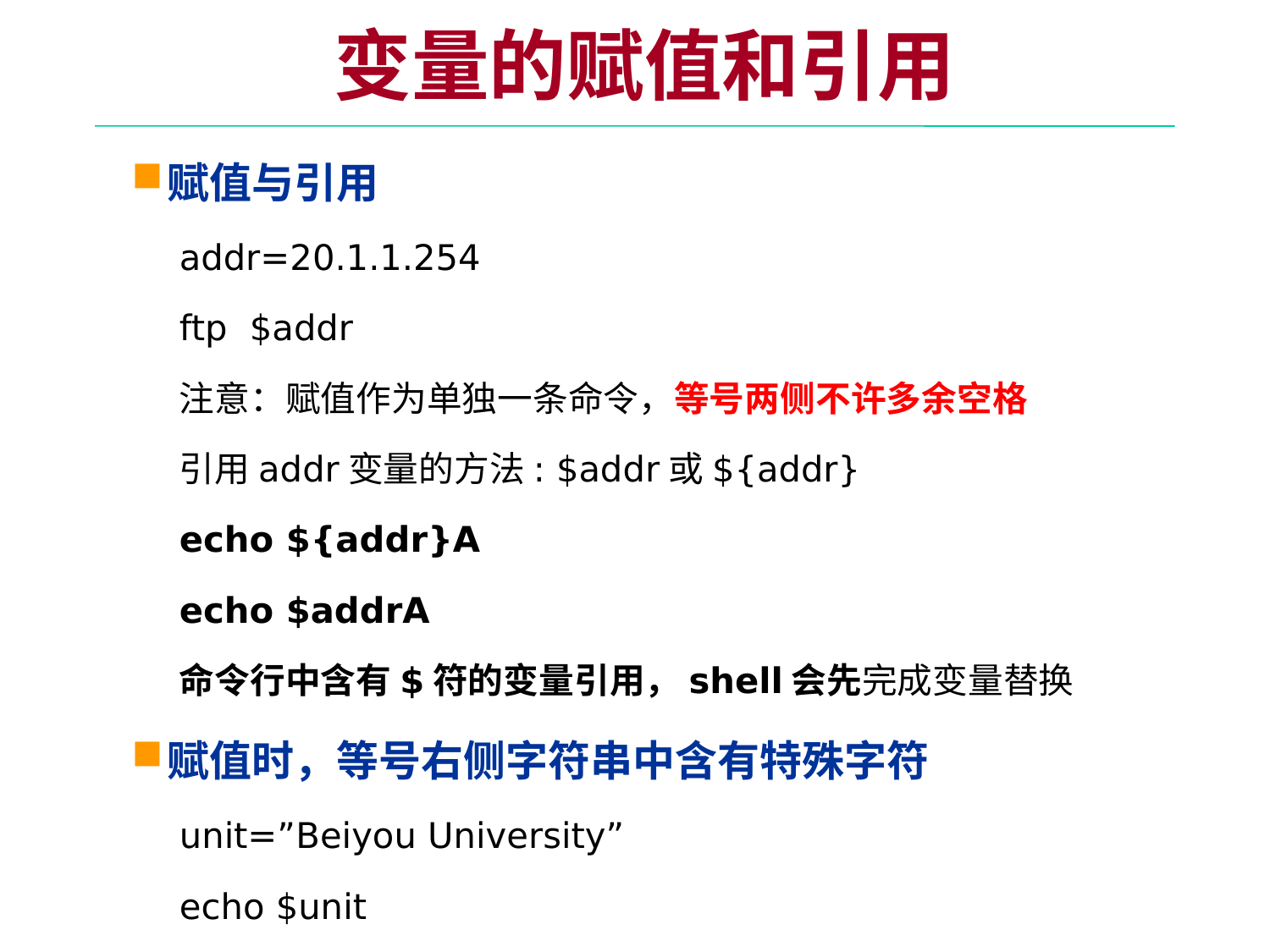

变量的赋值和引用
赋值与引用
addr=20.1.1.254
ftp  $addr
注意：赋值作为单独一条命令，等号两侧不许多余空格
引用addr变量的方法: $addr或${addr}
echo ${addr}A
echo $addrA
命令行中含有$符的变量引用，shell会先完成变量替换
赋值时，等号右侧字符串中含有特殊字符
unit=”Beiyou University”
echo $unit